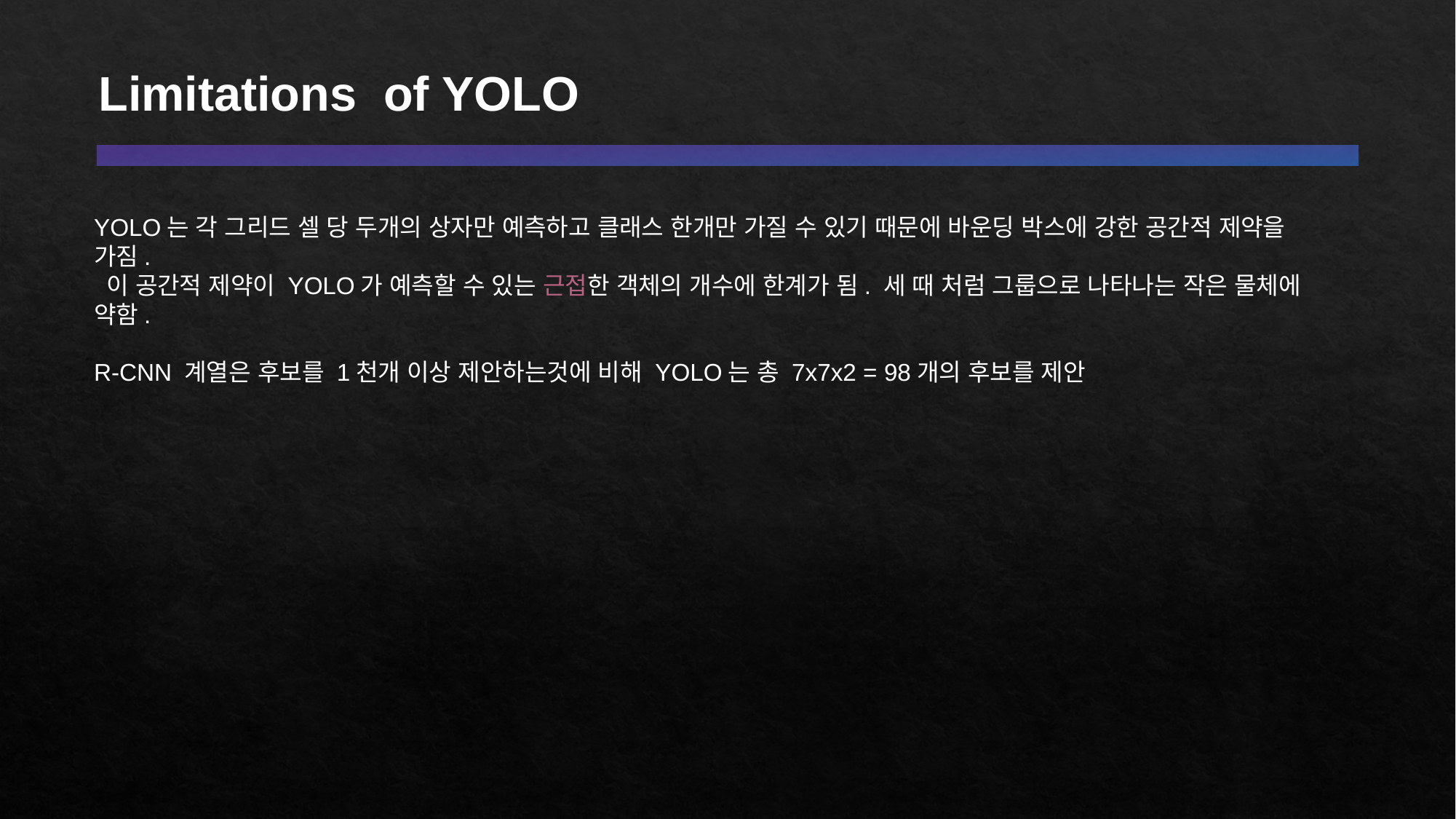

Limitations  of YOLO

YOLO는 각 그리드 셀 당 두개의 상자만 예측하고 클래스 한개만 가질 수 있기 때문에 바운딩 박스에 강한 공간적 제약을 가짐.
 이 공간적 제약이 YOLO가 예측할 수 있는 근접한 객체의 개수에 한계가 됨. 세 때 처럼 그룹으로 나타나는 작은 물체에 약함.

R-CNN 계열은 후보를 1천개 이상 제안하는것에 비해 YOLO는 총 7x7x2 = 98개의 후보를 제안